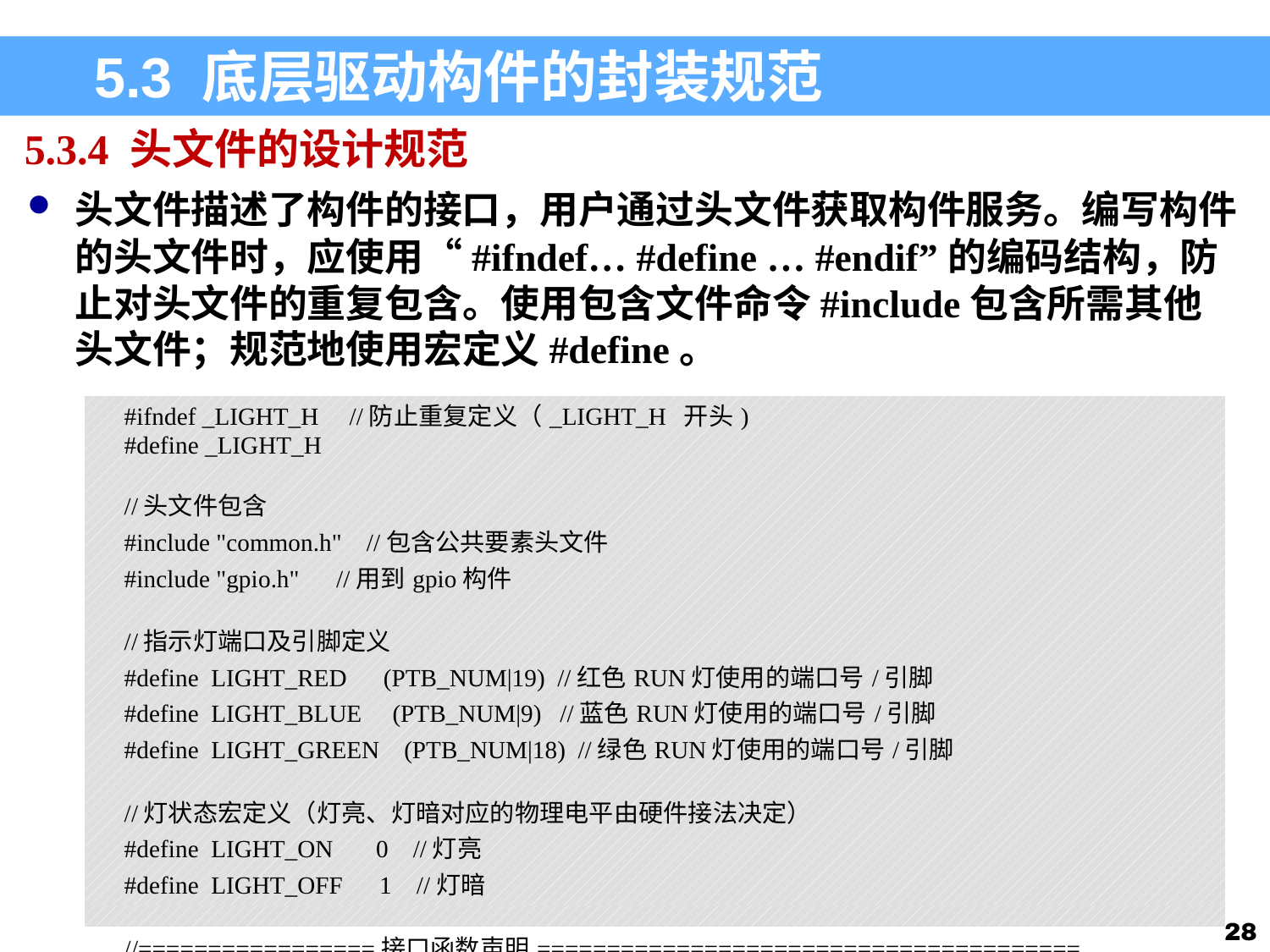

5.3 底层驱动构件的封装规范
5.3.4 头文件的设计规范
头文件描述了构件的接口，用户通过头文件获取构件服务。编写构件的头文件时，应使用“#ifndef… #define … #endif”的编码结构，防止对头文件的重复包含。使用包含文件命令#include包含所需其他头文件；规范地使用宏定义#define。
| #ifndef \_LIGHT\_H //防止重复定义（\_LIGHT\_H 开头) #define \_LIGHT\_H   //头文件包含 #include "common.h" //包含公共要素头文件 #include "gpio.h" //用到gpio构件   //指示灯端口及引脚定义 #define LIGHT\_RED (PTB\_NUM|19) //红色RUN灯使用的端口号/引脚 #define LIGHT\_BLUE (PTB\_NUM|9) //蓝色RUN灯使用的端口号/引脚 #define LIGHT\_GREEN (PTB\_NUM|18) //绿色RUN灯使用的端口号/引脚   //灯状态宏定义（灯亮、灯暗对应的物理电平由硬件接法决定） #define LIGHT\_ON 0 //灯亮 #define LIGHT\_OFF 1 //灯暗   //=================接口函数声明======================================= |
| --- |
|  |
28